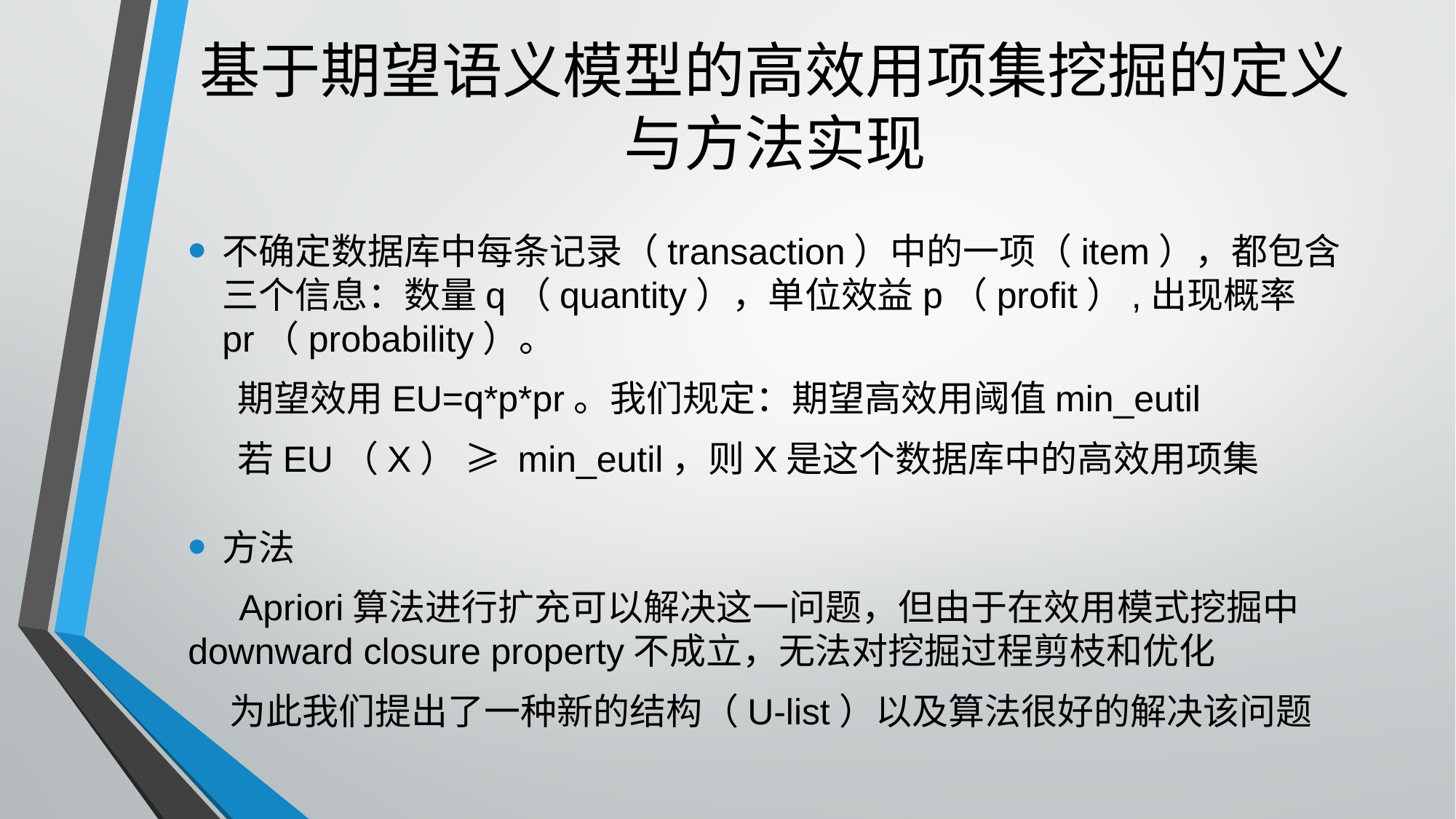

# 基于期望语义模型的高效用项集挖掘的定义与方法实现
不确定数据库中每条记录（transaction）中的一项（item），都包含三个信息：数量q（quantity），单位效益p（profit）,出现概率pr（probability）。
     期望效用EU=q*p*pr。我们规定：期望高效用阈值min_eutil
     若EU（X） ≥ min_eutil，则X是这个数据库中的高效用项集
方法
     Apriori算法进行扩充可以解决这一问题，但由于在效用模式挖掘中downward closure property不成立，无法对挖掘过程剪枝和优化
    为此我们提出了一种新的结构（U-list）以及算法很好的解决该问题